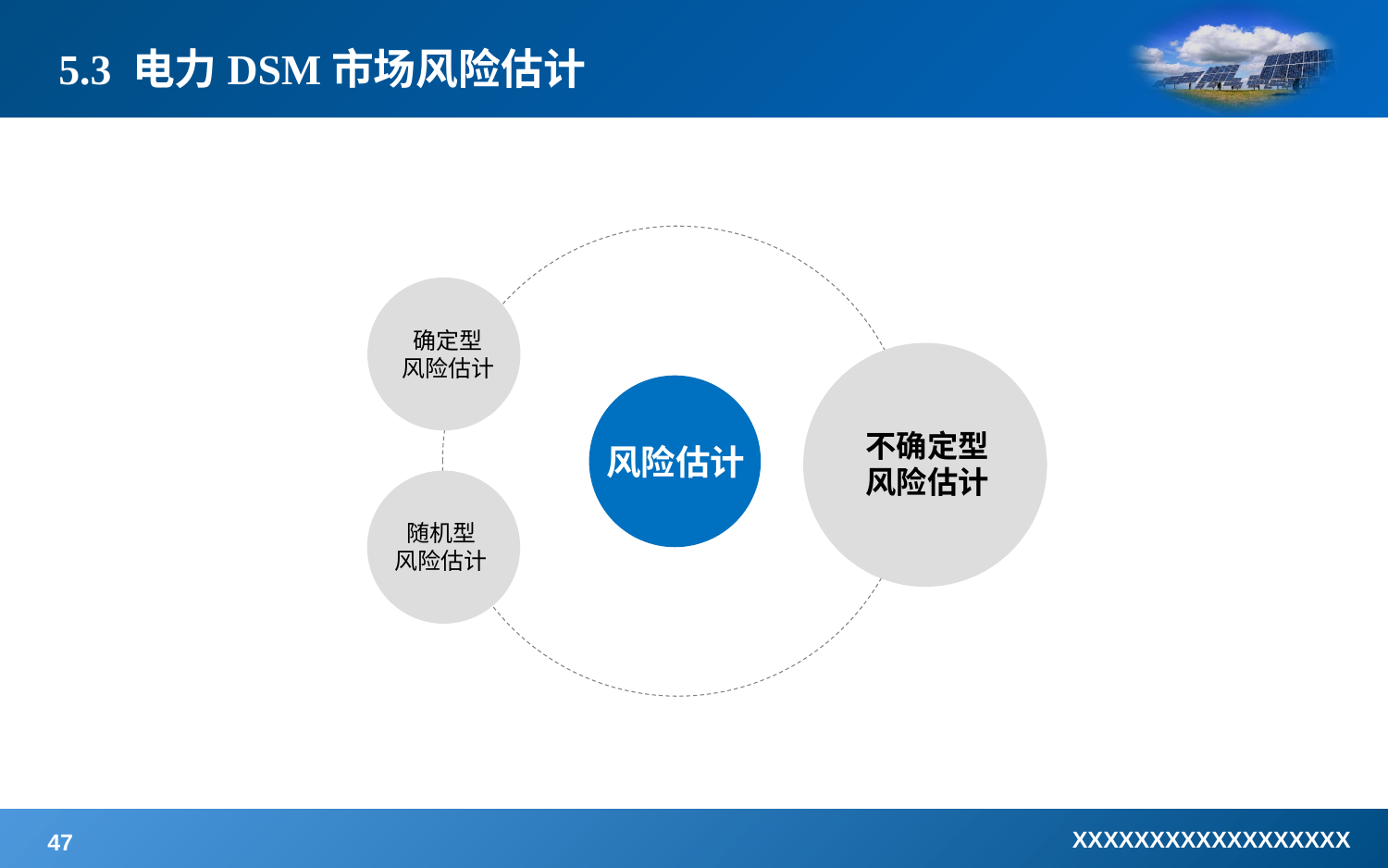

# 5.3 电力DSM市场风险估计

确定型
风险估计

不确定型
风险估计
风险估计

随机型
风险估计